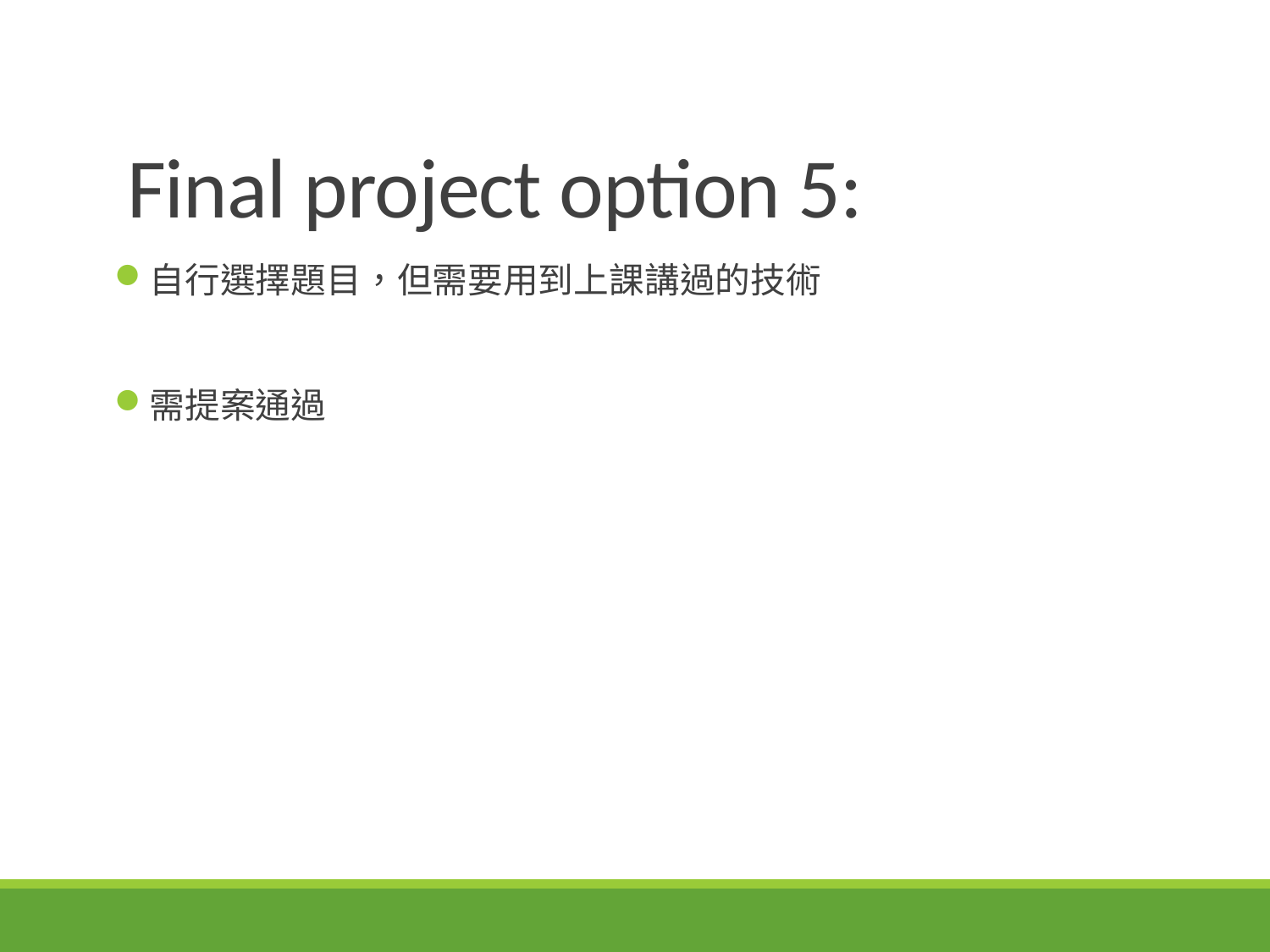

# Final project option 5:
自行選擇題目，但需要用到上課講過的技術

需提案通過